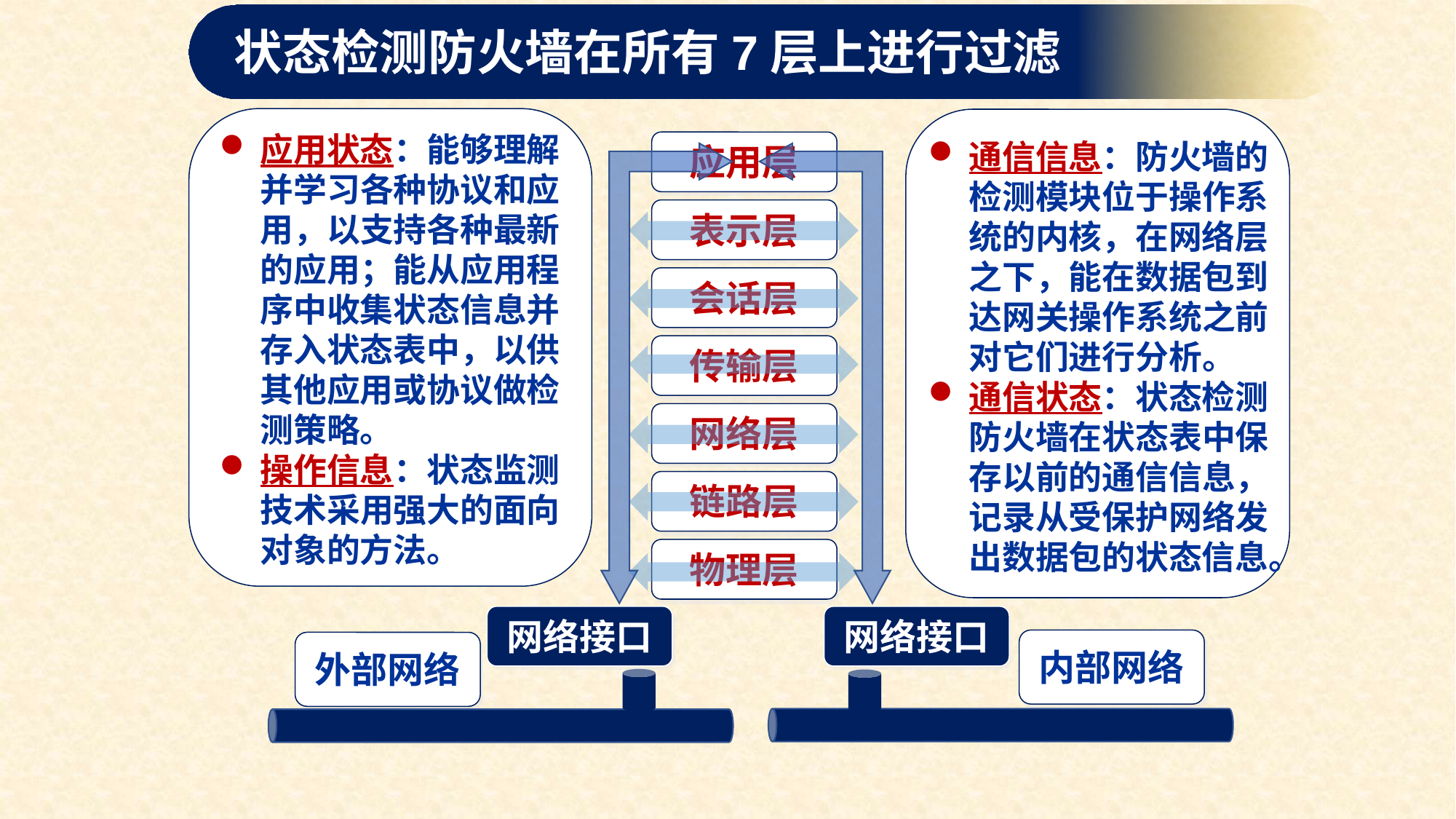

状态检测防火墙在所有7层上进行过滤

应用状态：能够理解并学习各种协议和应用，以支持各种最新的应用；能从应用程序中收集状态信息并存入状态表中，以供其他应用或协议做检测策略。
操作信息：状态监测技术采用强大的面向对象的方法。
通信信息：防火墙的检测模块位于操作系统的内核，在网络层之下，能在数据包到达网关操作系统之前对它们进行分析。
通信状态：状态检测防火墙在状态表中保存以前的通信信息，记录从受保护网络发出数据包的状态信息。
应用层

表示层

会话层

传输层

网络层

链路层

物理层

网络接口
网络接口
内部网络
外部网络